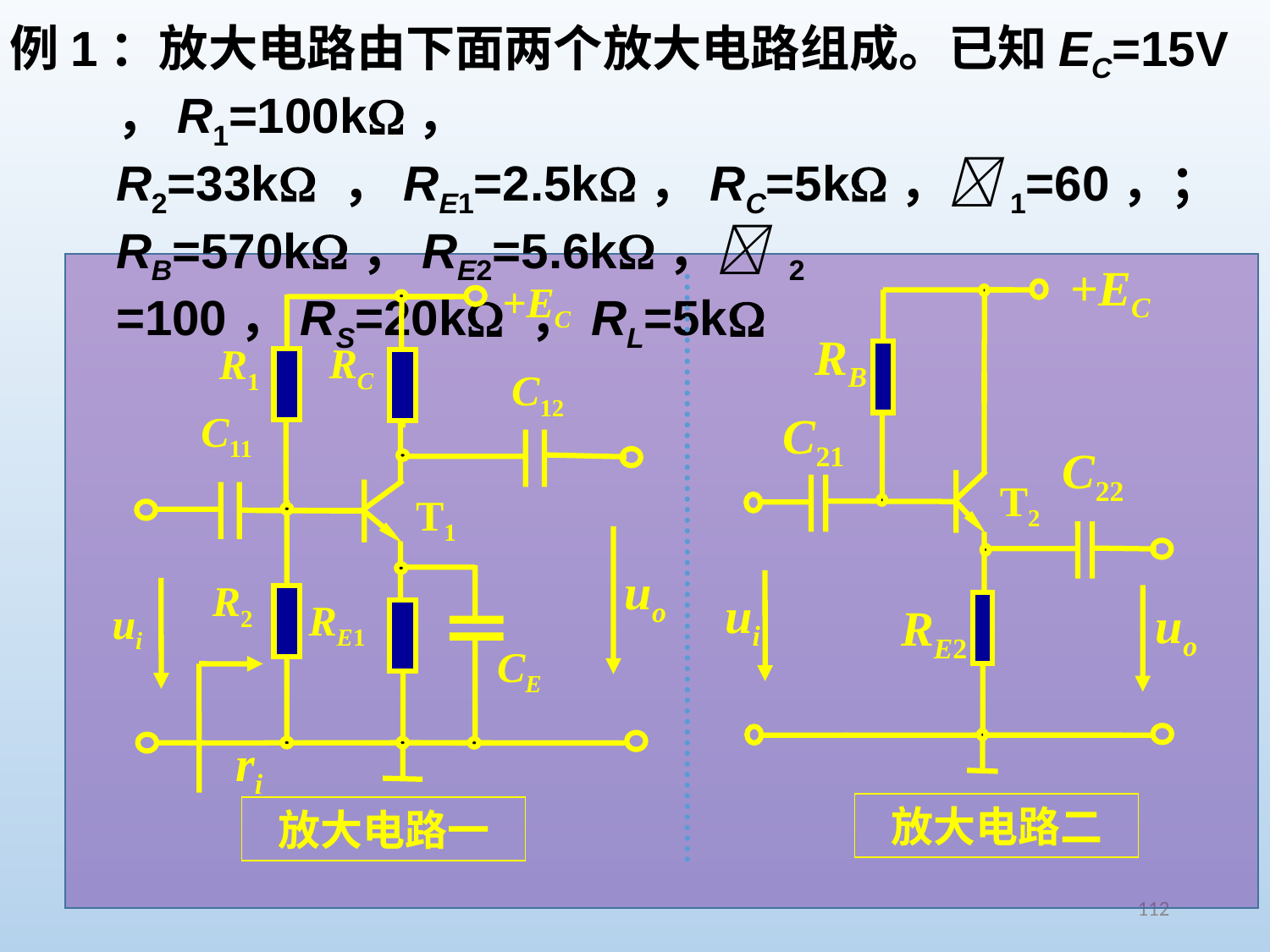

例1：放大电路由下面两个放大电路组成。已知EC=15V ，R1=100kΩ， R2=33kΩ ，RE1=2.5kΩ，RC=5kΩ，β1=60，； RB=570kΩ，RE2=5.6kΩ，β 2 =100，RS=20kΩ ，RL=5kΩ

+EC

RB

C21

C22
T2

ui

uo

RE2

+EC

RC
R1

C12

C11

T1

R2

RE1
ui

CE

ri

uo
放大电路二
放大电路一
112